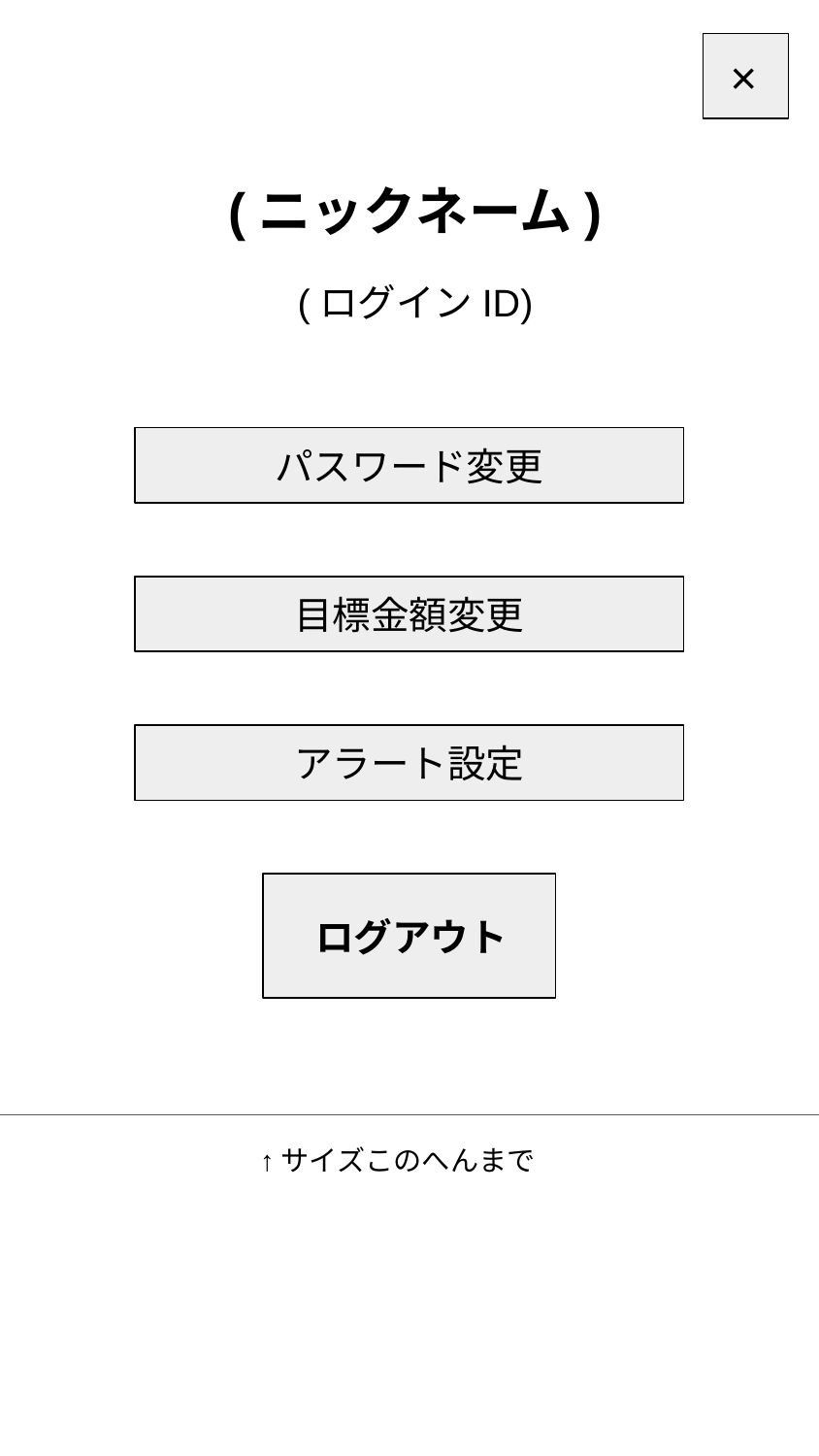

×
(ニックネーム)
(ログインID)
パスワード変更
目標金額変更
アラート設定
　ログアウト
↑サイズこのへんまで